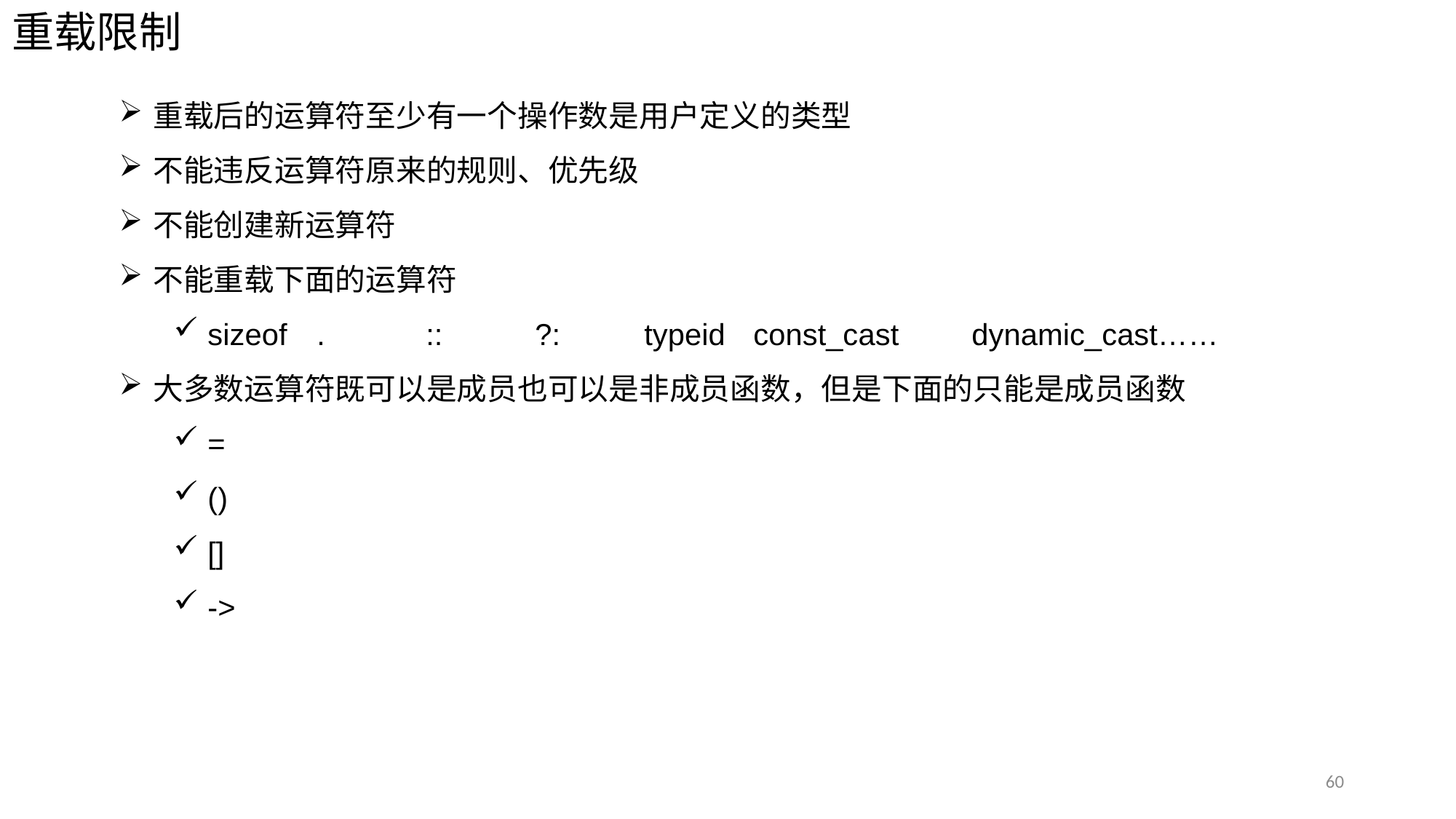

重载限制
重载后的运算符至少有一个操作数是用户定义的类型
不能违反运算符原来的规则、优先级
不能创建新运算符
不能重载下面的运算符
sizeof	.	::	?:	typeid	const_cast	dynamic_cast……
大多数运算符既可以是成员也可以是非成员函数，但是下面的只能是成员函数
=
()
[]
->

60